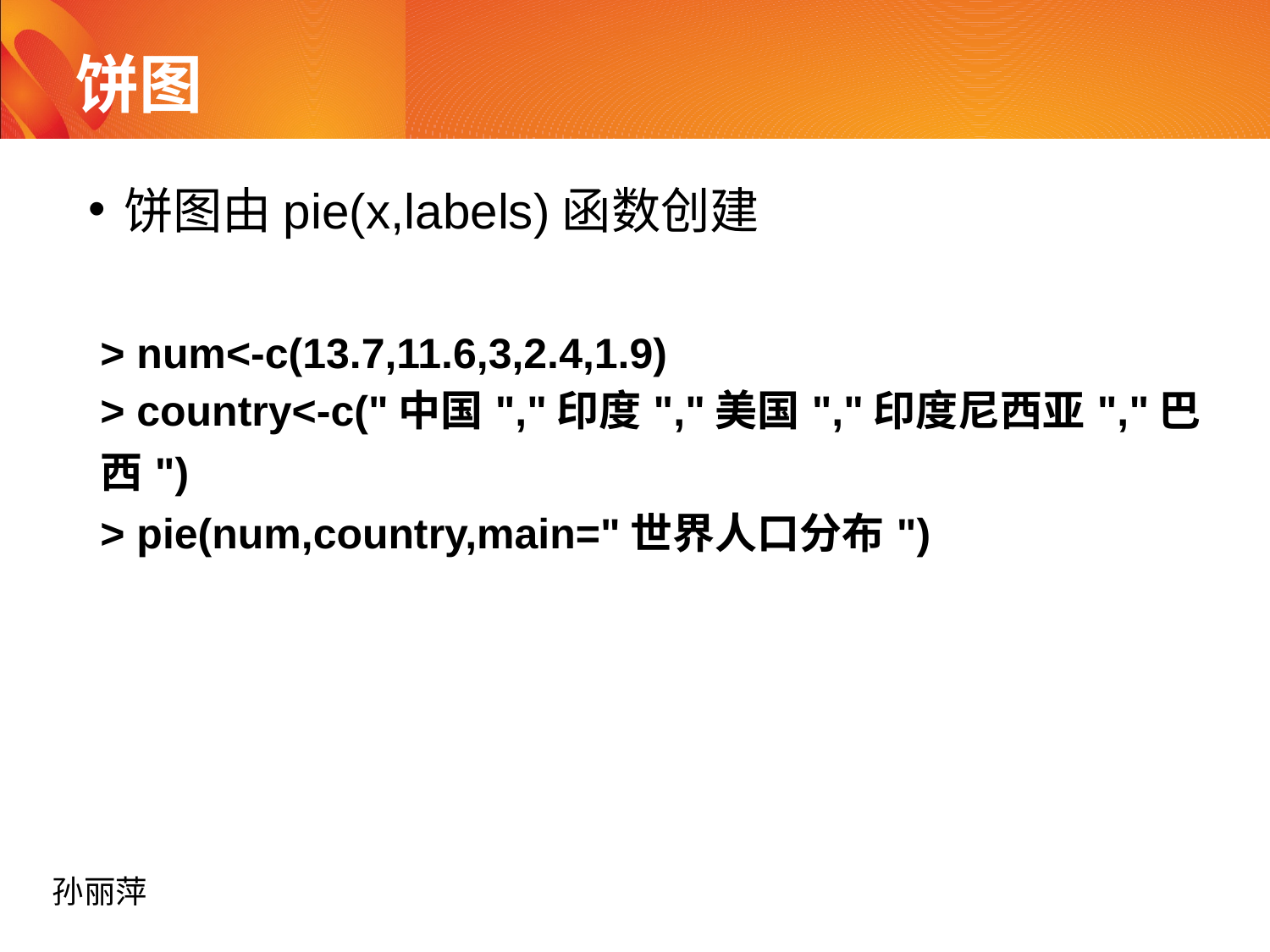

# 饼图
饼图由pie(x,labels)函数创建

| > num<-c(13.7,11.6,3,2.4,1.9) > country<-c("中国","印度","美国","印度尼西亚","巴西") > pie(num,country,main="世界人口分布") |
| --- |
16